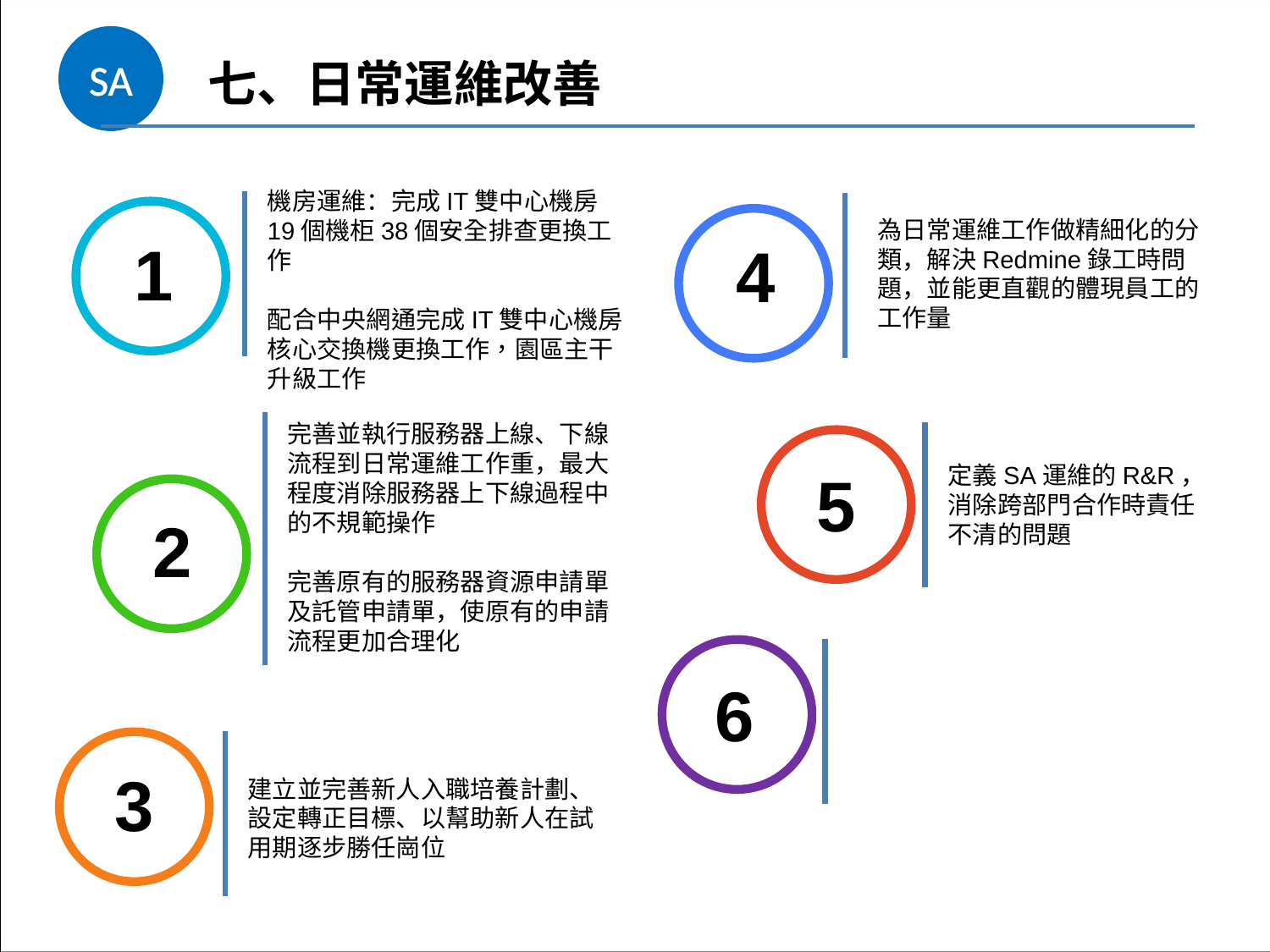

SA
七、日常運維改善

機房運維：完成IT雙中心機房19個機柜38個安全排查更換工作

配合中央網通完成IT雙中心機房核心交換機更換工作，園區主干升級工作

為日常運維工作做精細化的分類，解決Redmine錄工時問題，並能更直觀的體現員工的工作量

1
4
點擊添加文本
完善並執行服務器上線、下線流程到日常運維工作重，最大程度消除服務器上下線過程中的不規範操作

完善原有的服務器資源申請單及託管申請單，使原有的申請流程更加合理化
點擊添加文本

定義SA運維的R&R，消除跨部門合作時責任不清的問題
5

2
點擊添加文本

6

3
點擊添加文本
建立並完善新人入職培養計劃、設定轉正目標、以幫助新人在試用期逐步勝任崗位